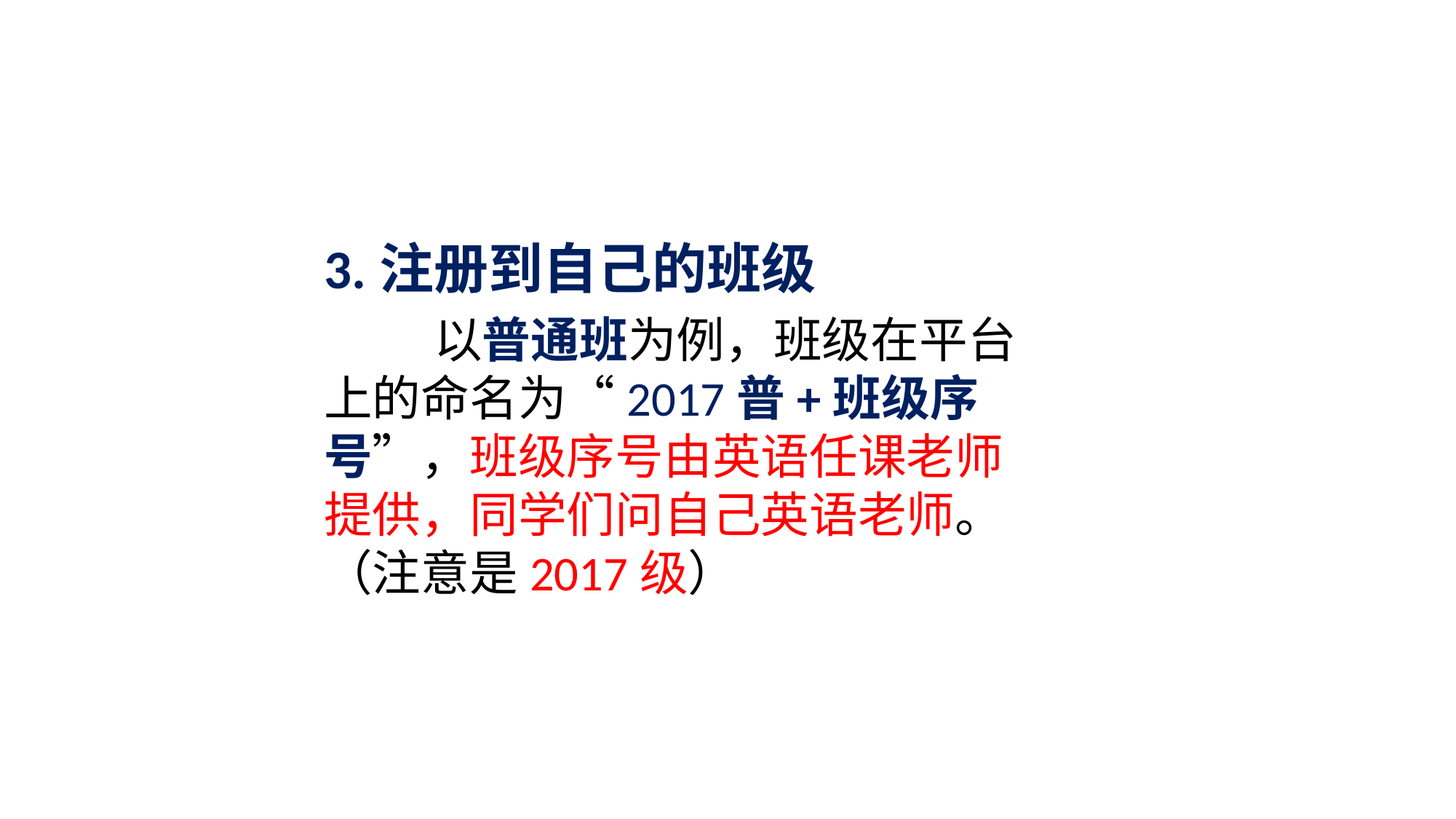

3.注册到自己的班级
         以普通班为例，班级在平台上的命名为“2017普+班级序号”，班级序号由英语任课老师提供，同学们问自己英语老师。（注意是2017级）